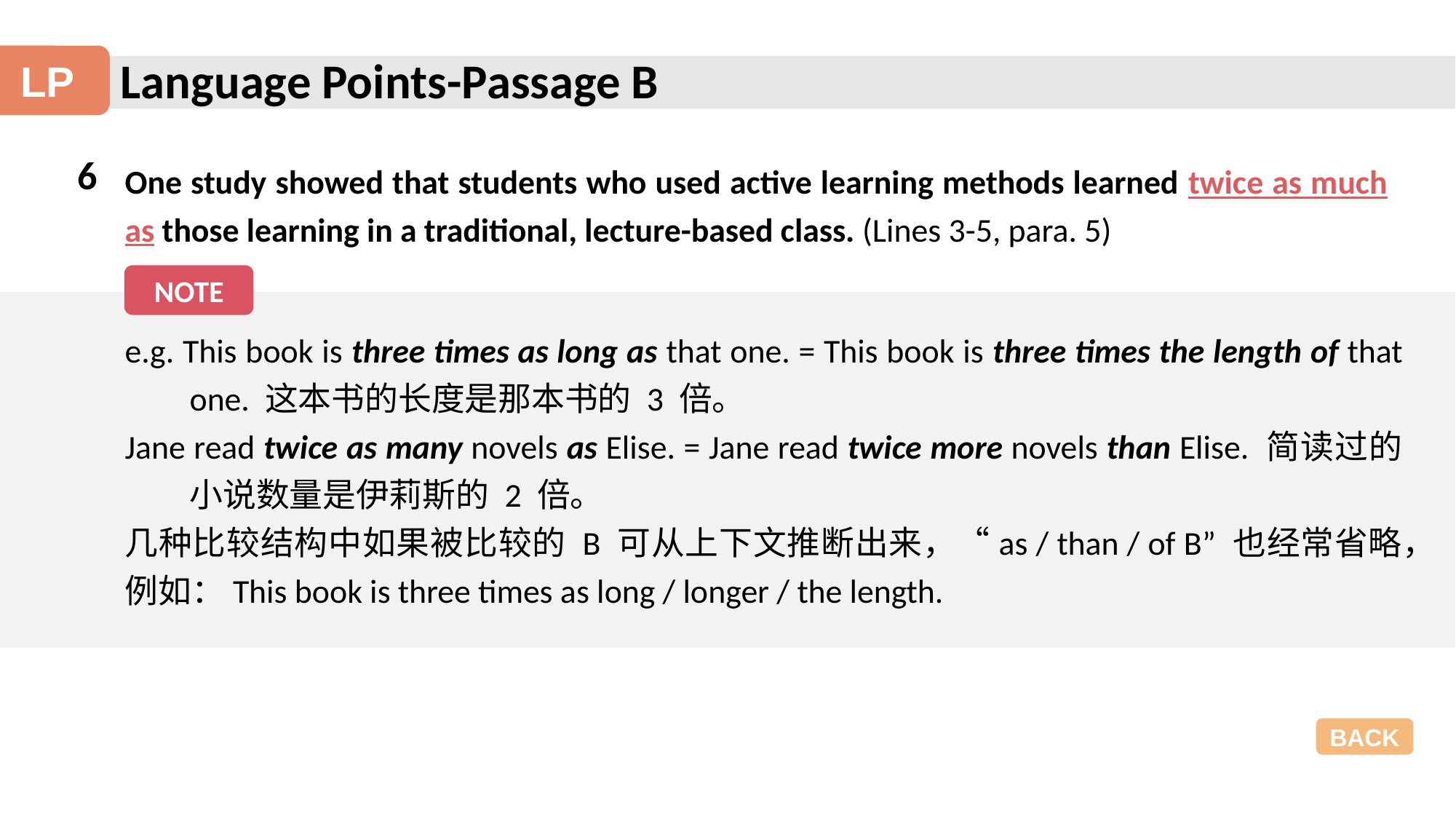

Language Points-Passage B
LP

6
One study showed that students who used active learning methods learned twice as much as those learning in a traditional, lecture-based class. (Lines 3-5, para. 5)
NOTE

e.g. This book is three times as long as that one. = This book is three times the length of that one. 这本书的长度是那本书的 3 倍。
Jane read twice as many novels as Elise. = Jane read twice more novels than Elise. 简读过的小说数量是伊莉斯的 2 倍。
几种比较结构中如果被比较的 B 可从上下文推断出来，“as / than / of B” 也经常省略，例如：This book is three times as long / longer / the length.
BACK